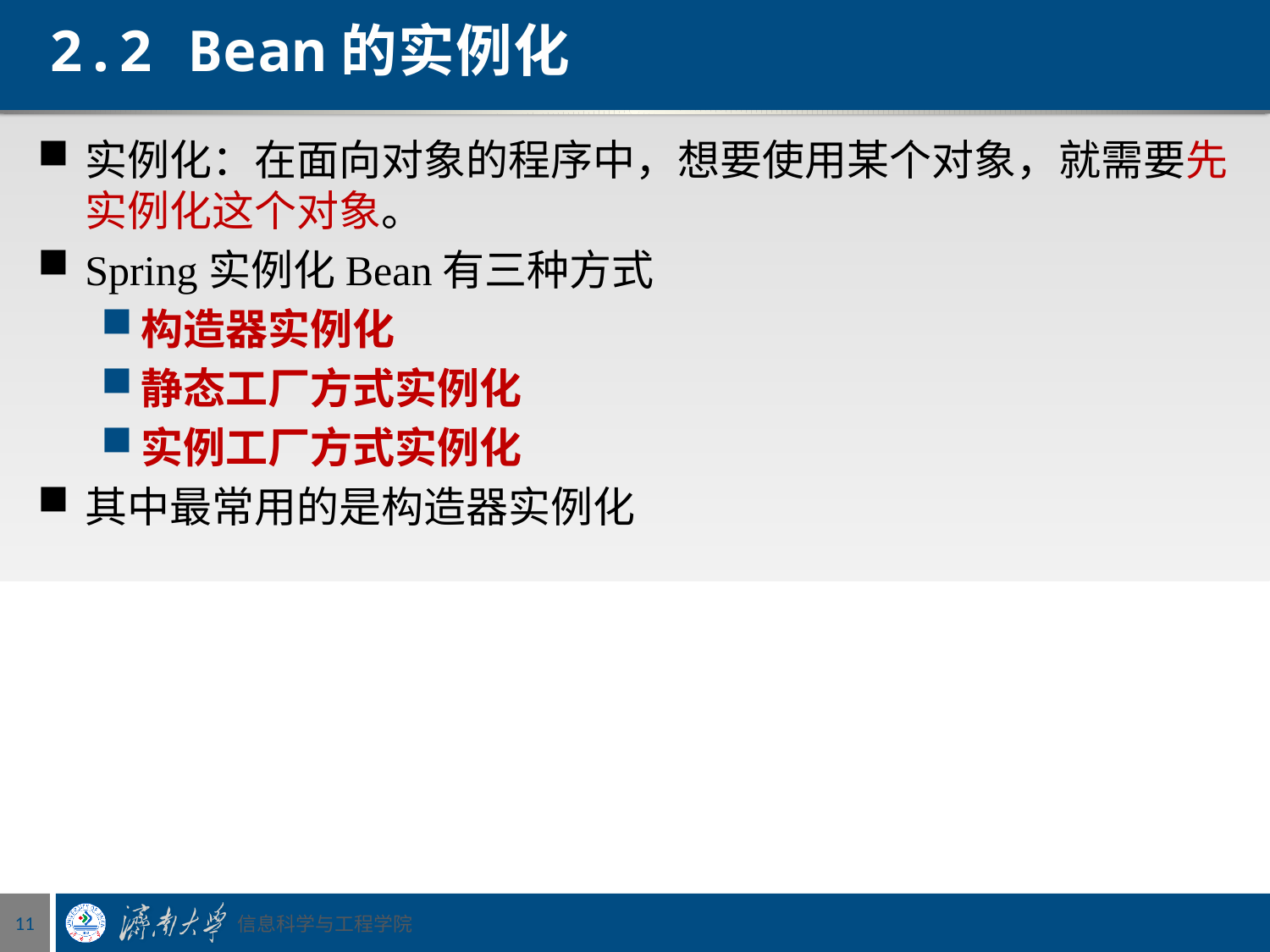

# 2.2 Bean的实例化
实例化：在面向对象的程序中，想要使用某个对象，就需要先实例化这个对象。
Spring实例化Bean有三种方式
构造器实例化
静态工厂方式实例化
实例工厂方式实例化
其中最常用的是构造器实例化